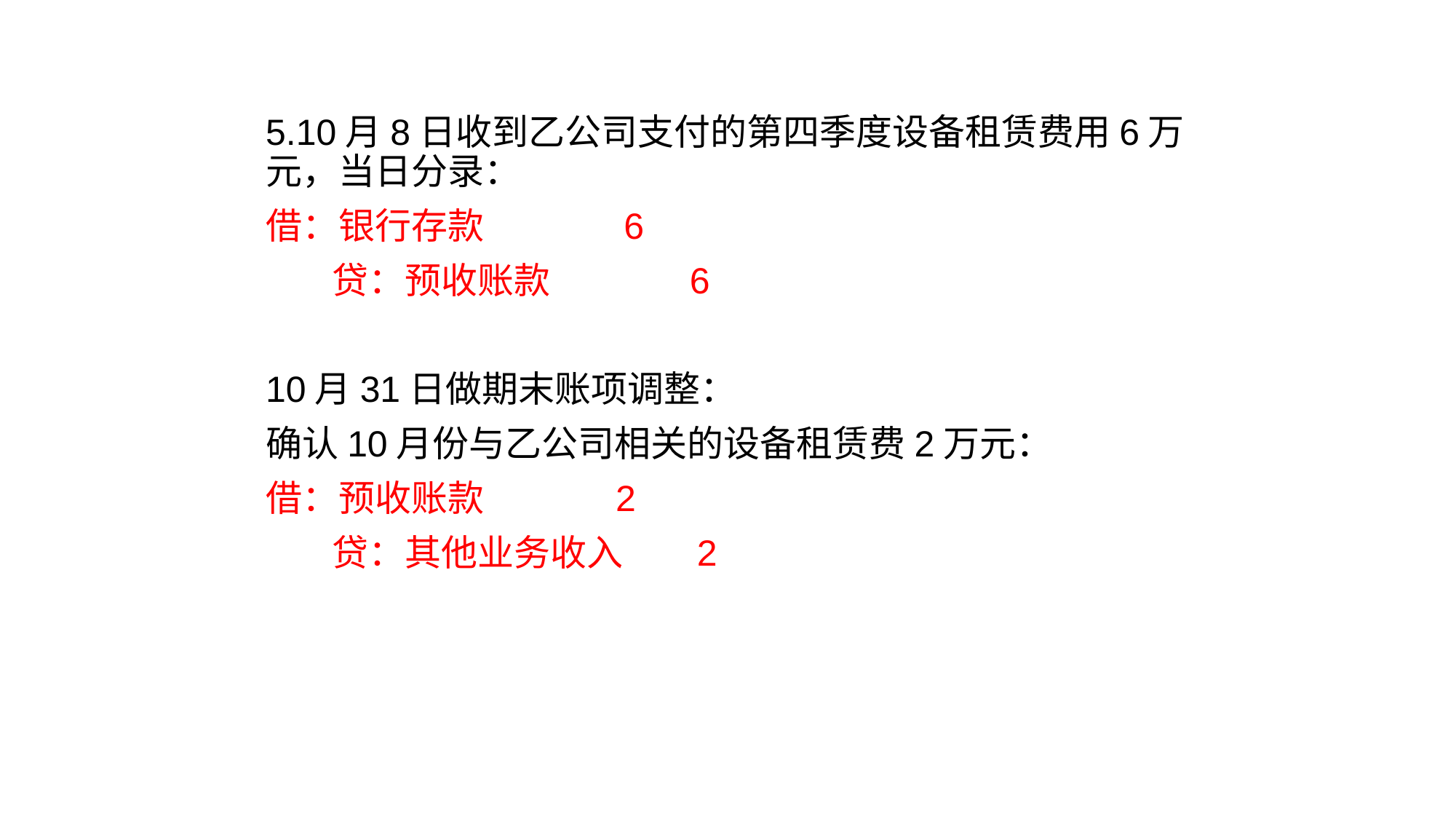

5.10月8日收到乙公司支付的第四季度设备租赁费用6万元，当日分录：
借：银行存款                6
       贷：预收账款                6

10月31日做期末账项调整：
确认10月份与乙公司相关的设备租赁费2万元：
借：预收账款               2
       贷：其他业务收入        2